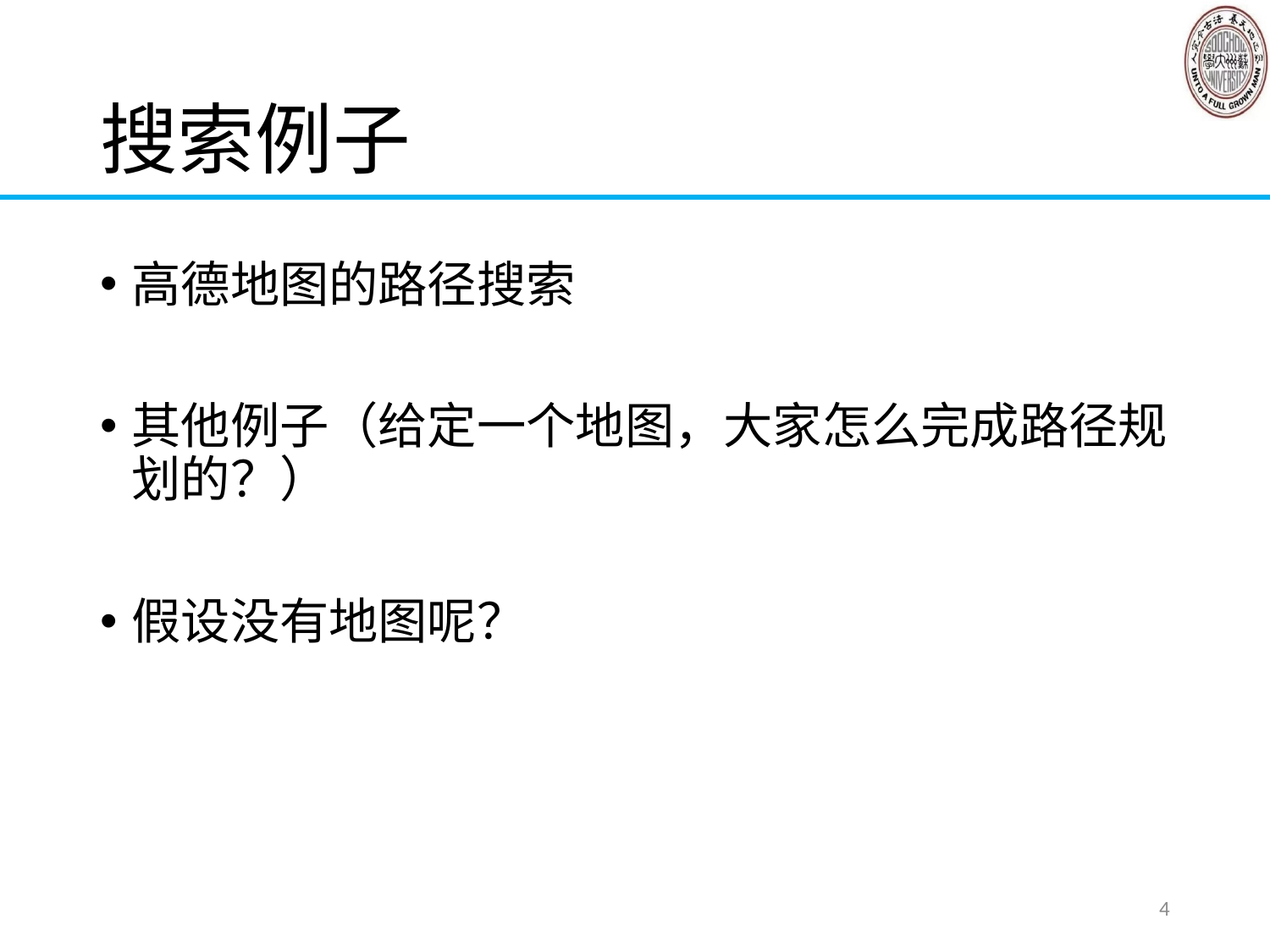

# 搜索例子
高德地图的路径搜索

其他例子（给定一个地图，大家怎么完成路径规划的？）

假设没有地图呢？
4